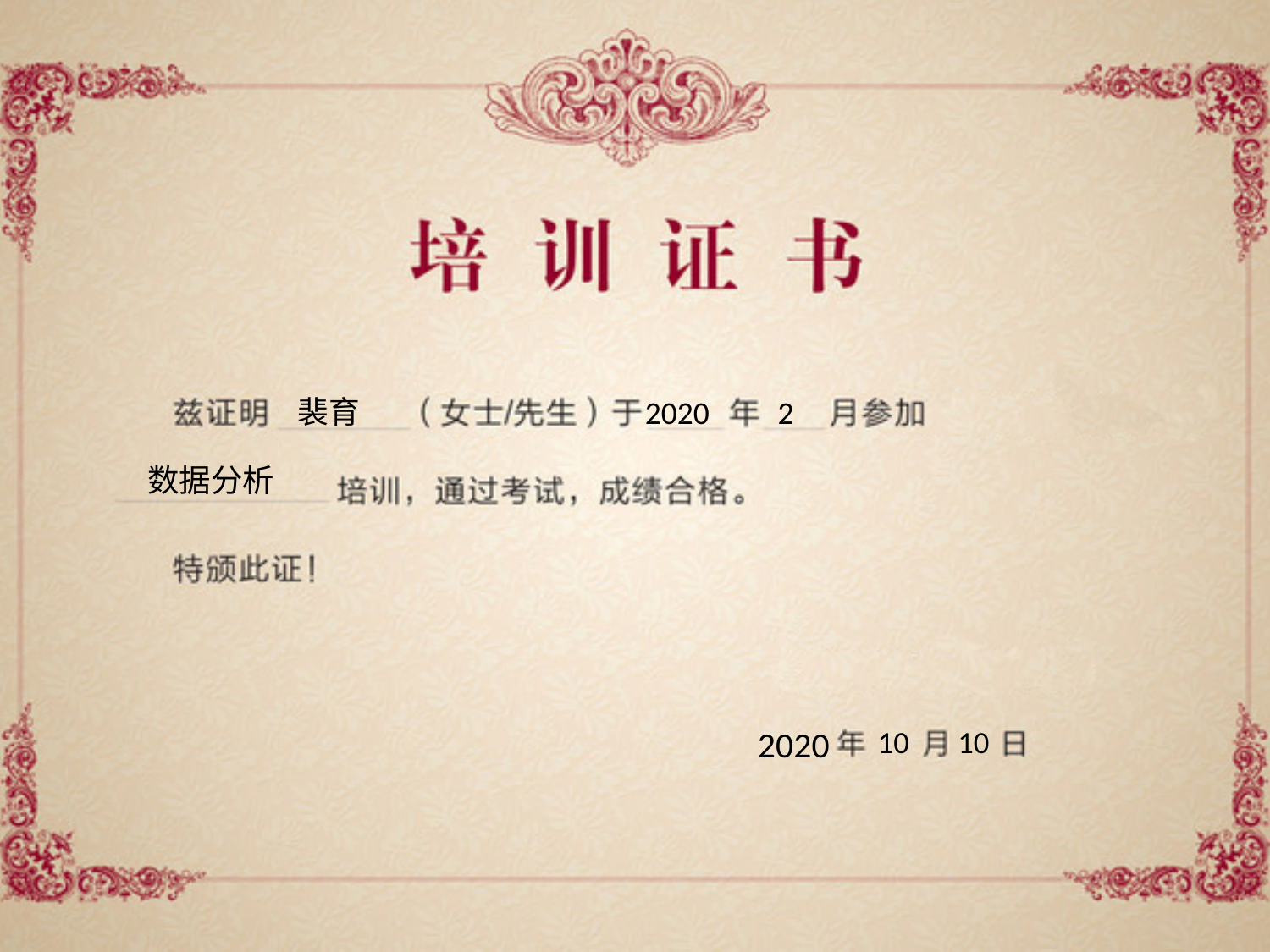

裴育
2020
2
数据分析
2020
10
10